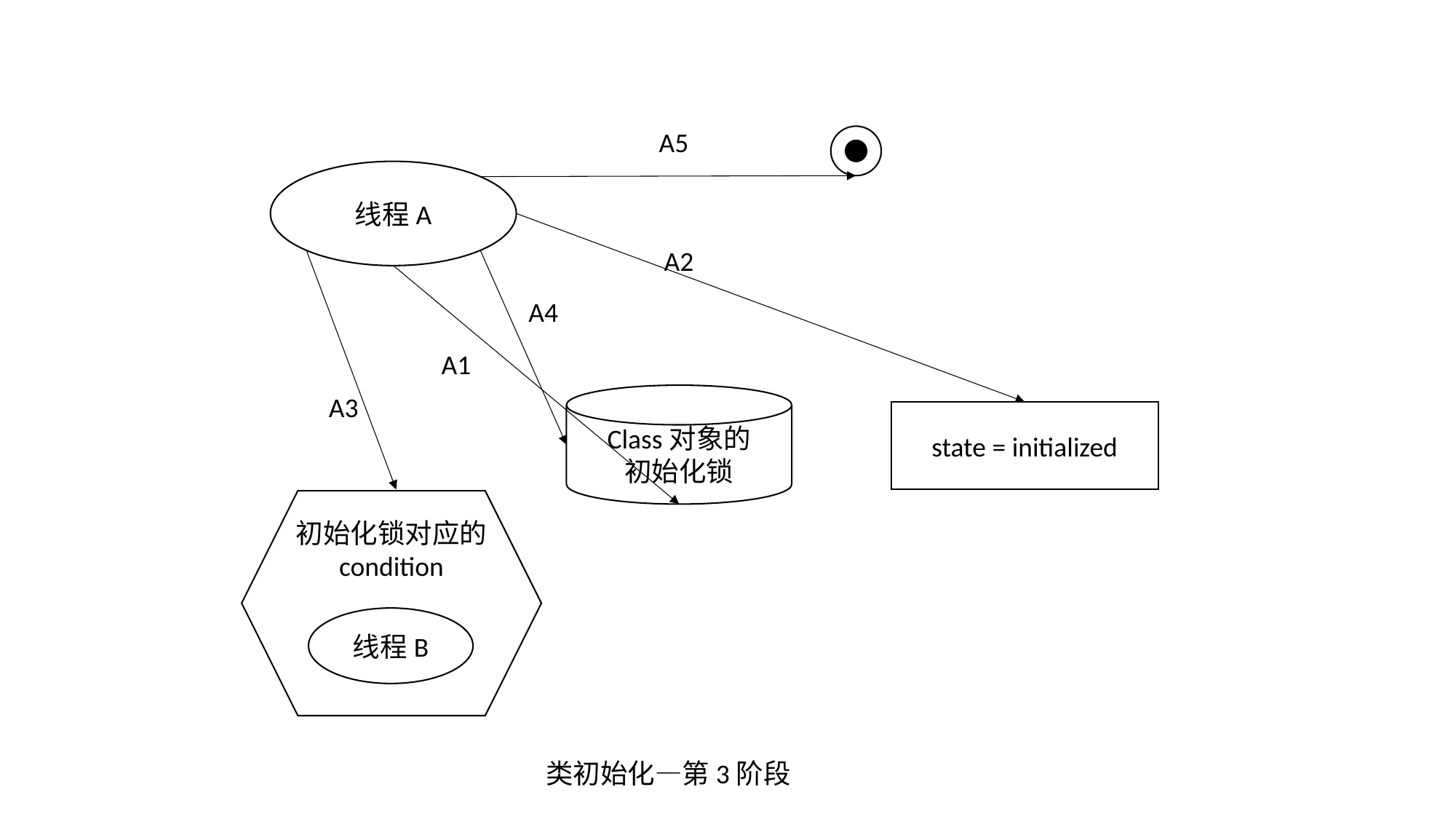

A5

线程A
A2
A4
A1
A3
Class对象的
初始化锁
state = initialized

初始化锁对应的
       condition
线程B
类初始化—第3阶段